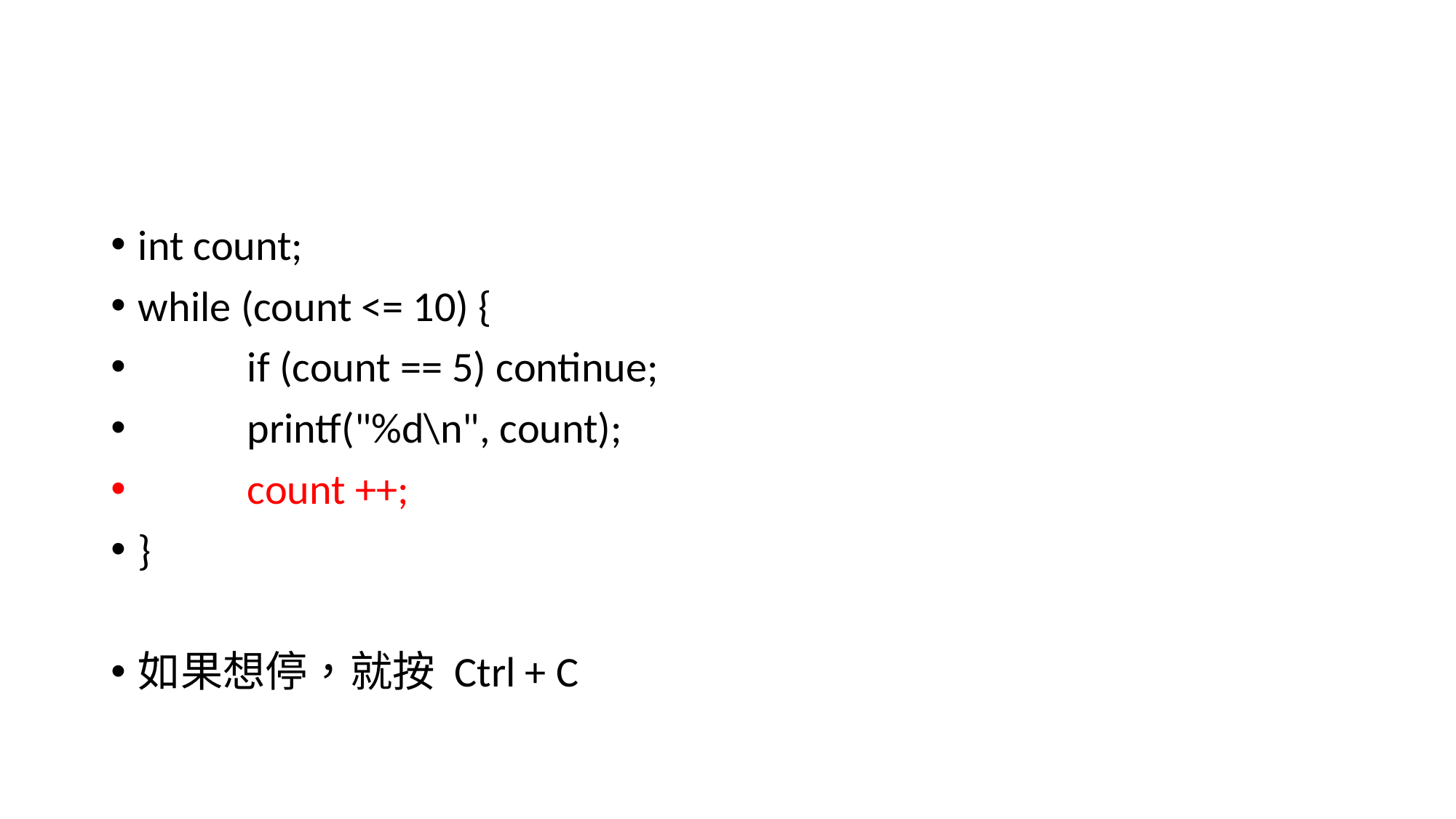

#
int count;
while (count <= 10) {
	if (count == 5) continue;
	printf("%d\n", count);
	count ++;
}

如果想停，就按 Ctrl + C